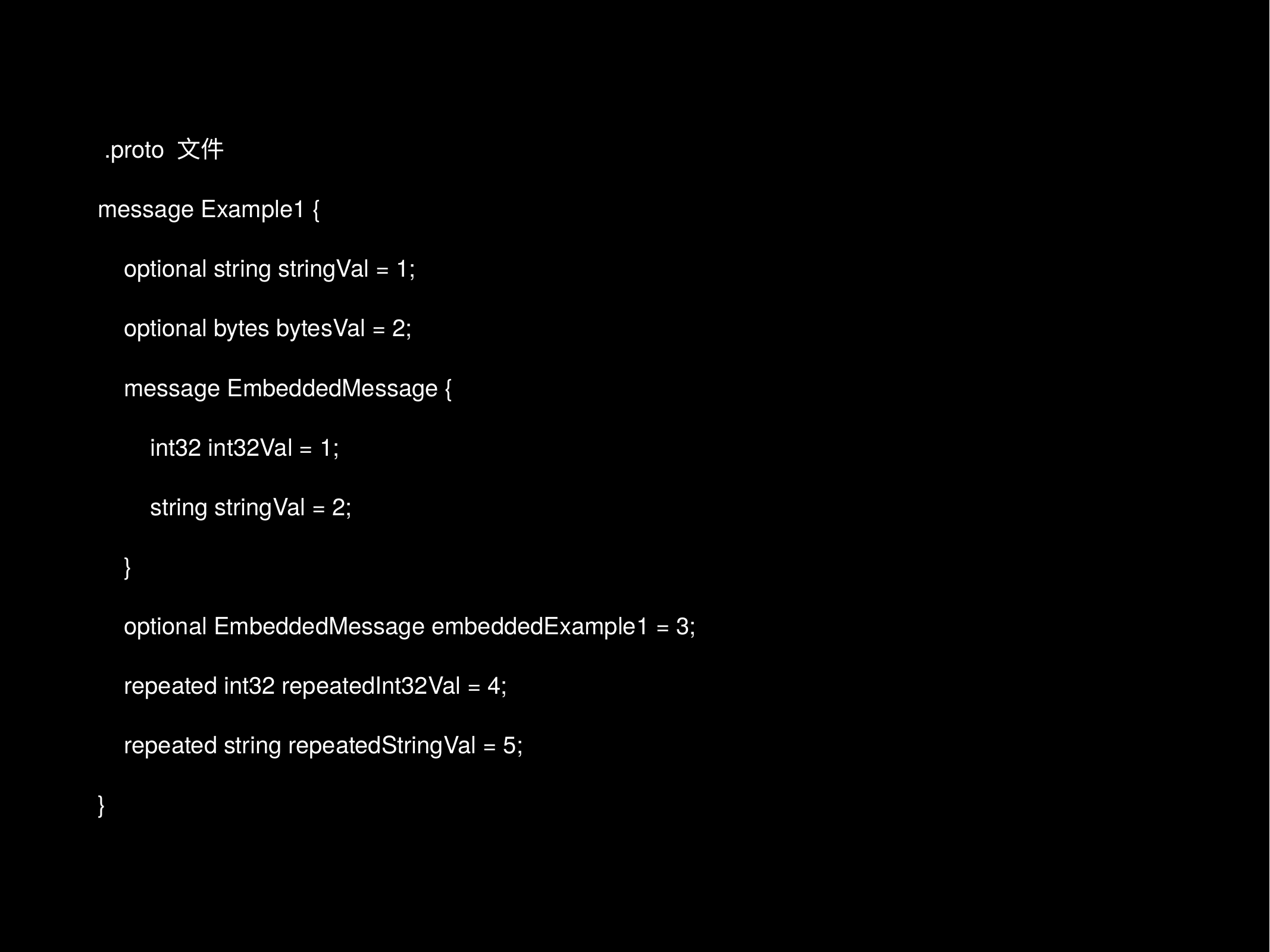

.proto 文件
message Example1 {
    optional string stringVal = 1;
    optional bytes bytesVal = 2;
    message EmbeddedMessage {
        int32 int32Val = 1;
        string stringVal = 2;
    }
    optional EmbeddedMessage embeddedExample1 = 3;
    repeated int32 repeatedInt32Val = 4;
    repeated string repeatedStringVal = 5;
}